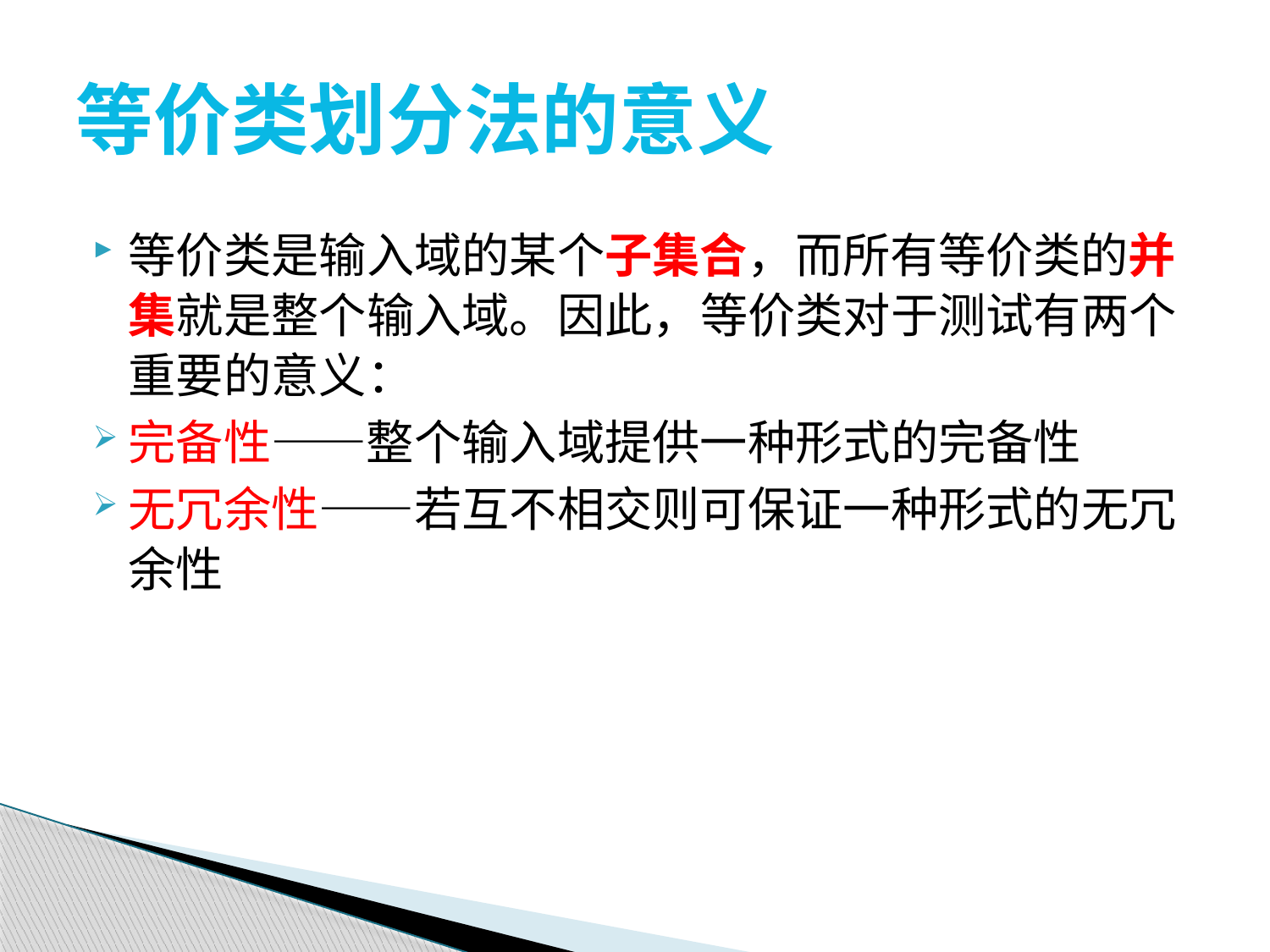

# 等价类划分法的意义
等价类是输入域的某个子集合，而所有等价类的并集就是整个输入域。因此，等价类对于测试有两个重要的意义：
完备性——整个输入域提供一种形式的完备性
无冗余性——若互不相交则可保证一种形式的无冗余性